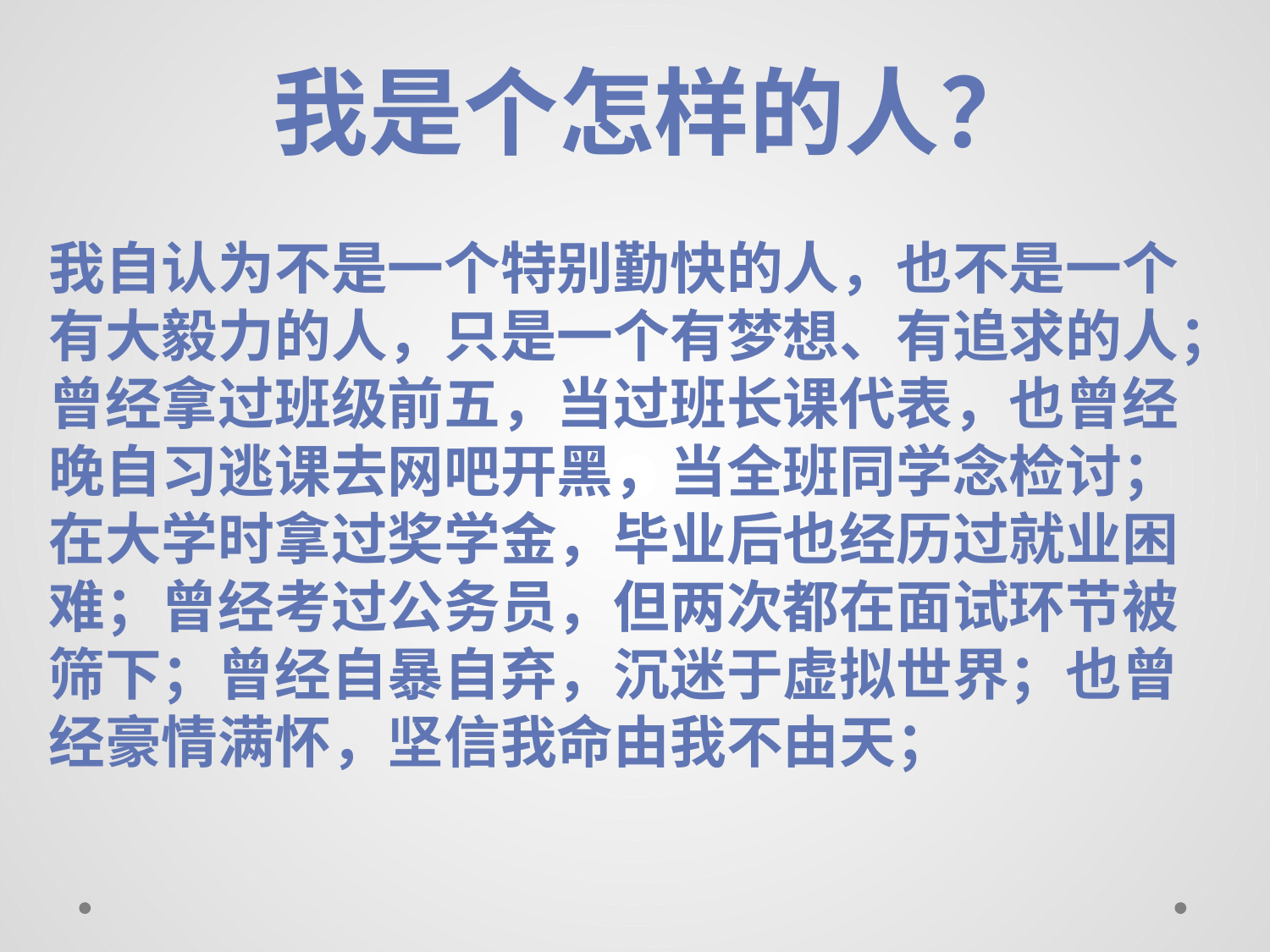

我是个怎样的人？
我自认为不是一个特别勤快的人，也不是一个有大毅力的人，只是一个有梦想、有追求的人；曾经拿过班级前五，当过班长课代表，也曾经晚自习逃课去网吧开黑，当全班同学念检讨；在大学时拿过奖学金，毕业后也经历过就业困难；曾经考过公务员，但两次都在面试环节被筛下；曾经自暴自弃，沉迷于虚拟世界；也曾经豪情满怀，坚信我命由我不由天；